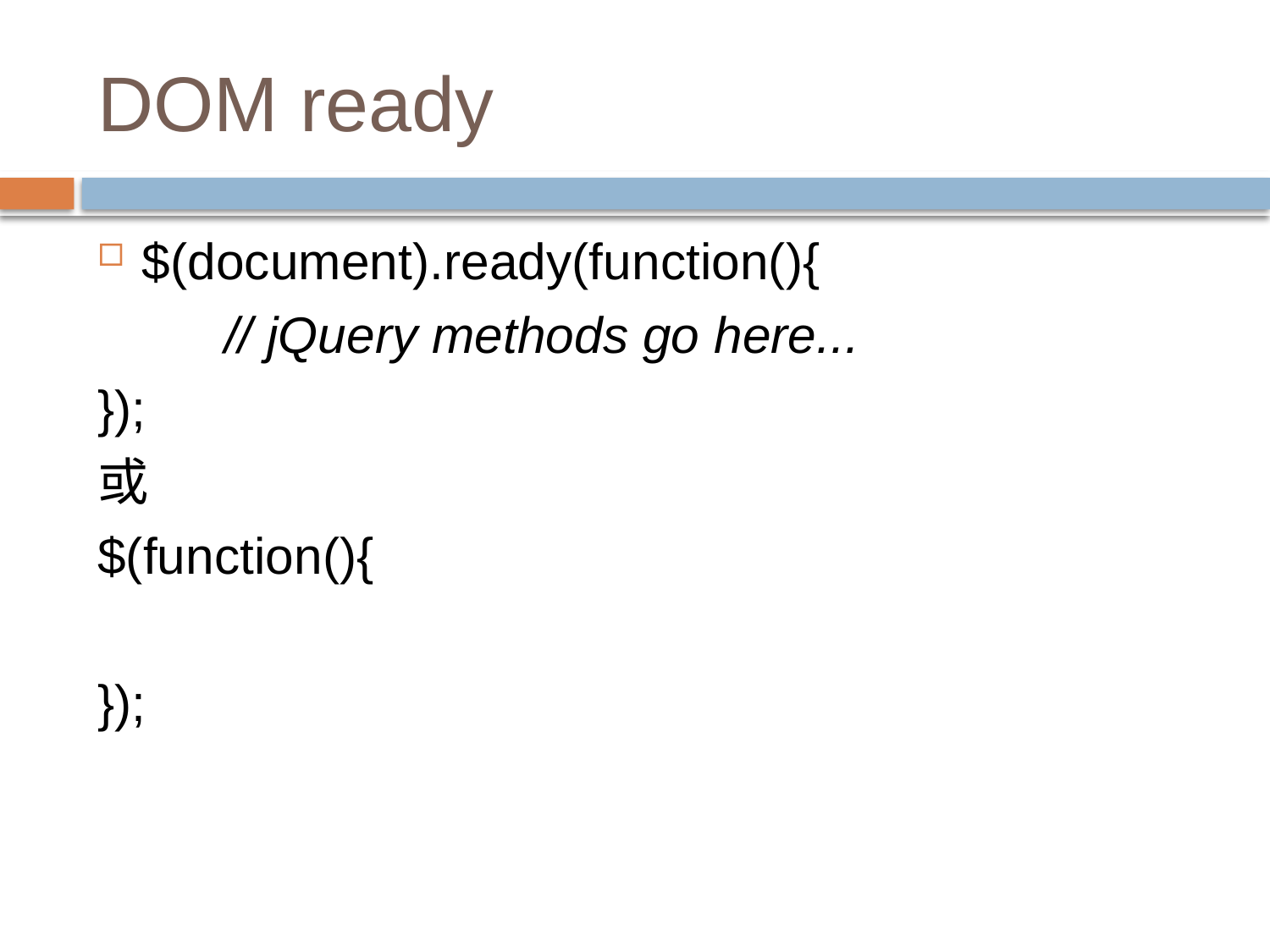

# DOM ready
$(document).ready(function(){
	// jQuery methods go here...
});
或
$(function(){

});